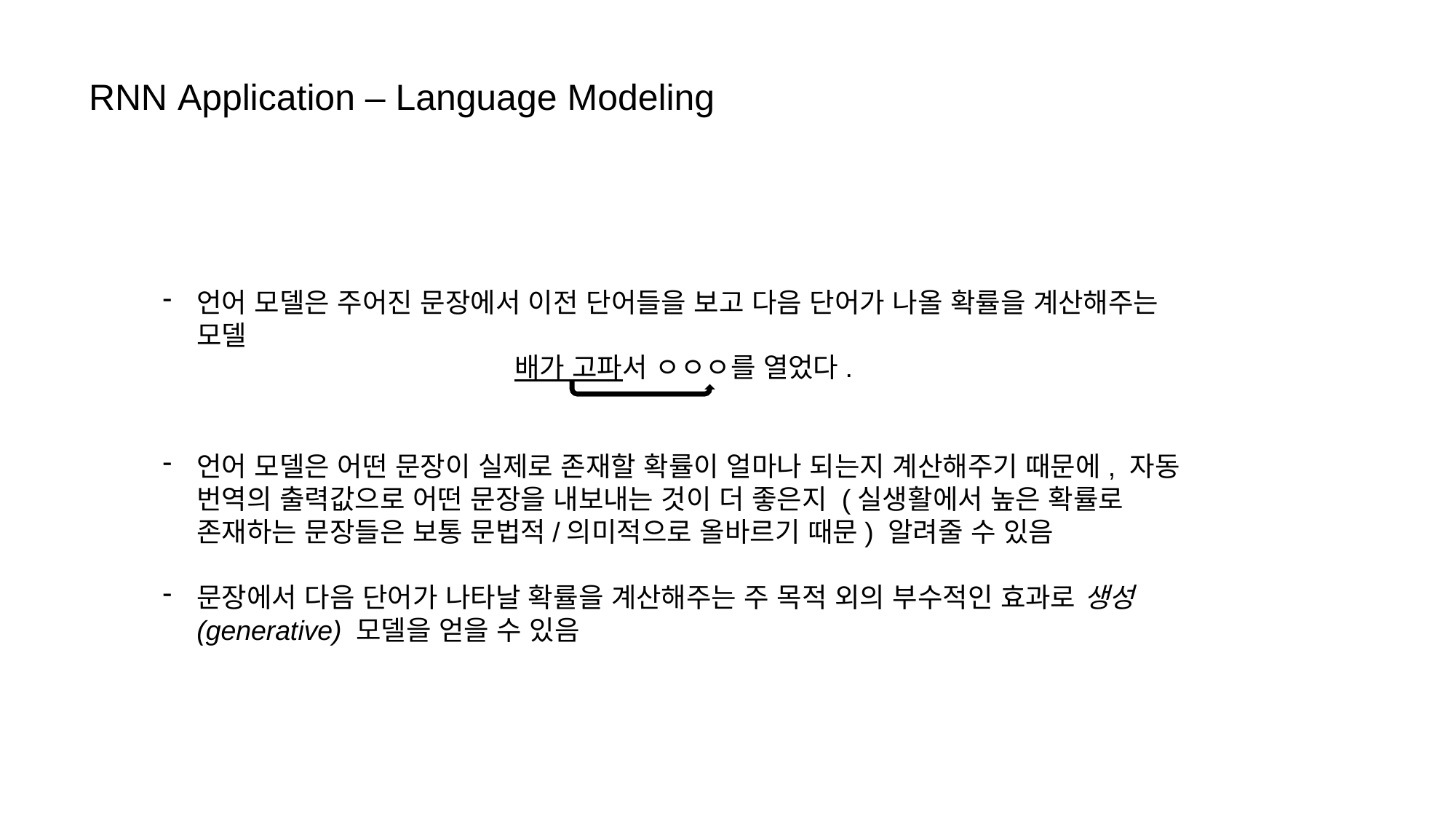

RNN Application – Language Modeling
언어 모델은 주어진 문장에서 이전 단어들을 보고 다음 단어가 나올 확률을 계산해주는 모델

언어 모델은 어떤 문장이 실제로 존재할 확률이 얼마나 되는지 계산해주기 때문에, 자동 번역의 출력값으로 어떤 문장을 내보내는 것이 더 좋은지 (실생활에서 높은 확률로 존재하는 문장들은 보통 문법적/의미적으로 올바르기 때문) 알려줄 수 있음

문장에서 다음 단어가 나타날 확률을 계산해주는 주 목적 외의 부수적인 효과로 생성(generative) 모델을 얻을 수 있음

배가 고파서 ㅇㅇㅇ를 열었다.